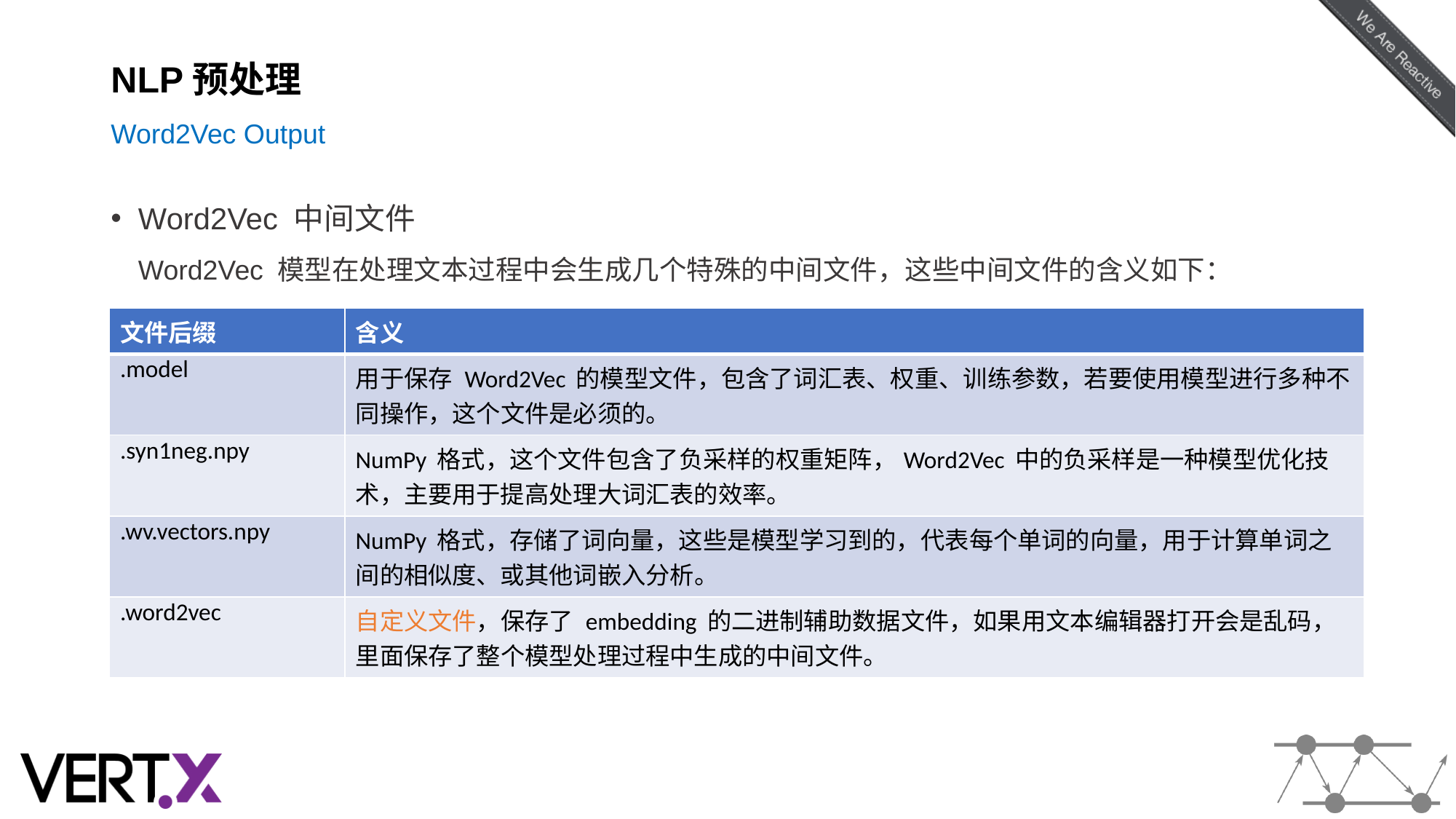

# NLP预处理 Word2Vec Output
Word2Vec 中间文件
Word2Vec 模型在处理文本过程中会生成几个特殊的中间文件，这些中间文件的含义如下：
| 文件后缀 | 含义 |
| --- | --- |
| .model | 用于保存 Word2Vec 的模型文件，包含了词汇表、权重、训练参数，若要使用模型进行多种不同操作，这个文件是必须的。 |
| .syn1neg.npy | NumPy 格式，这个文件包含了负采样的权重矩阵，Word2Vec 中的负采样是一种模型优化技术，主要用于提高处理大词汇表的效率。 |
| .wv.vectors.npy | NumPy 格式，存储了词向量，这些是模型学习到的，代表每个单词的向量，用于计算单词之间的相似度、或其他词嵌入分析。 |
| .word2vec | 自定义文件，保存了 embedding 的二进制辅助数据文件，如果用文本编辑器打开会是乱码，里面保存了整个模型处理过程中生成的中间文件。 |